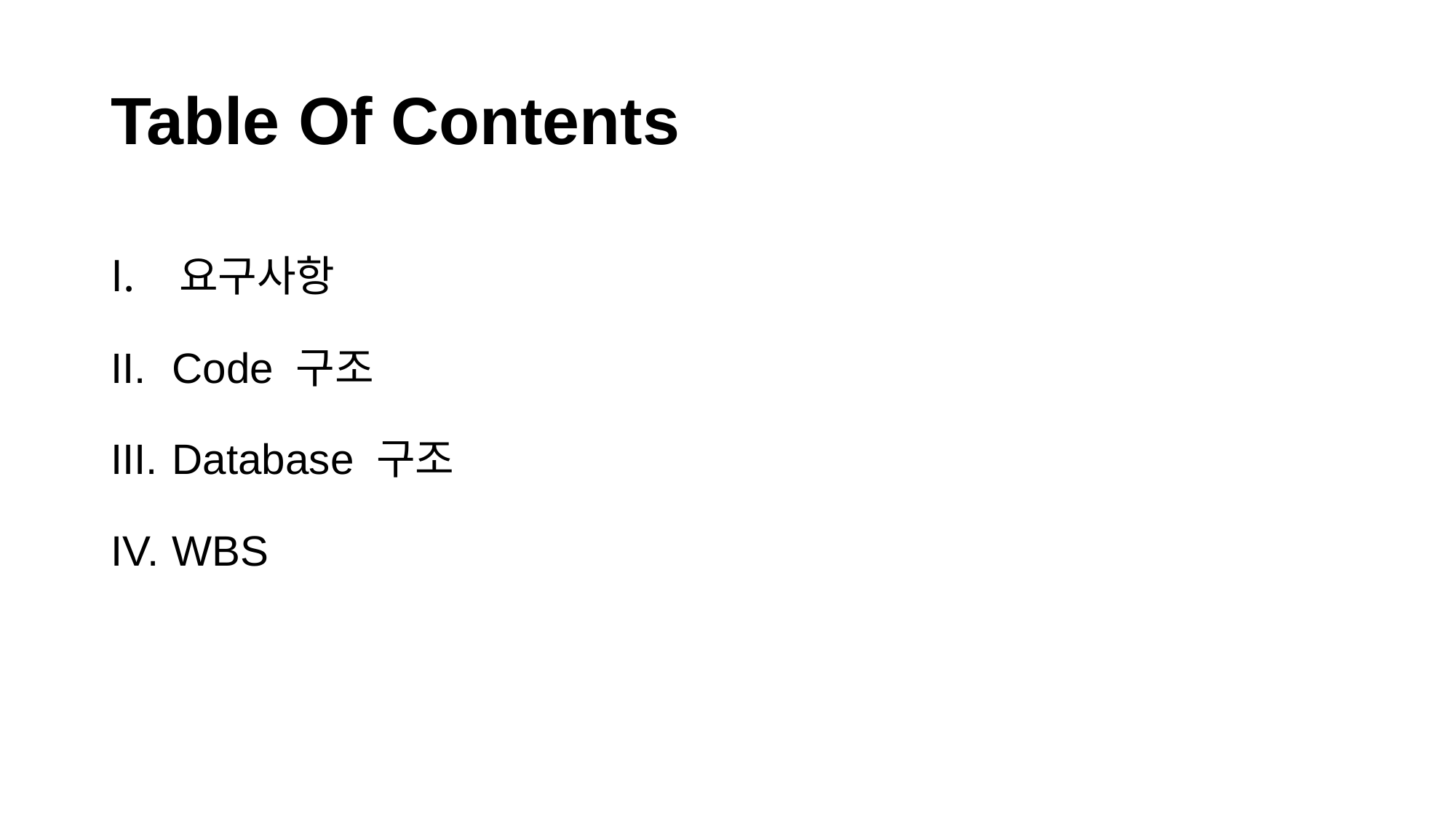

# Table Of Contents
요구사항
Code 구조
Database 구조
WBS